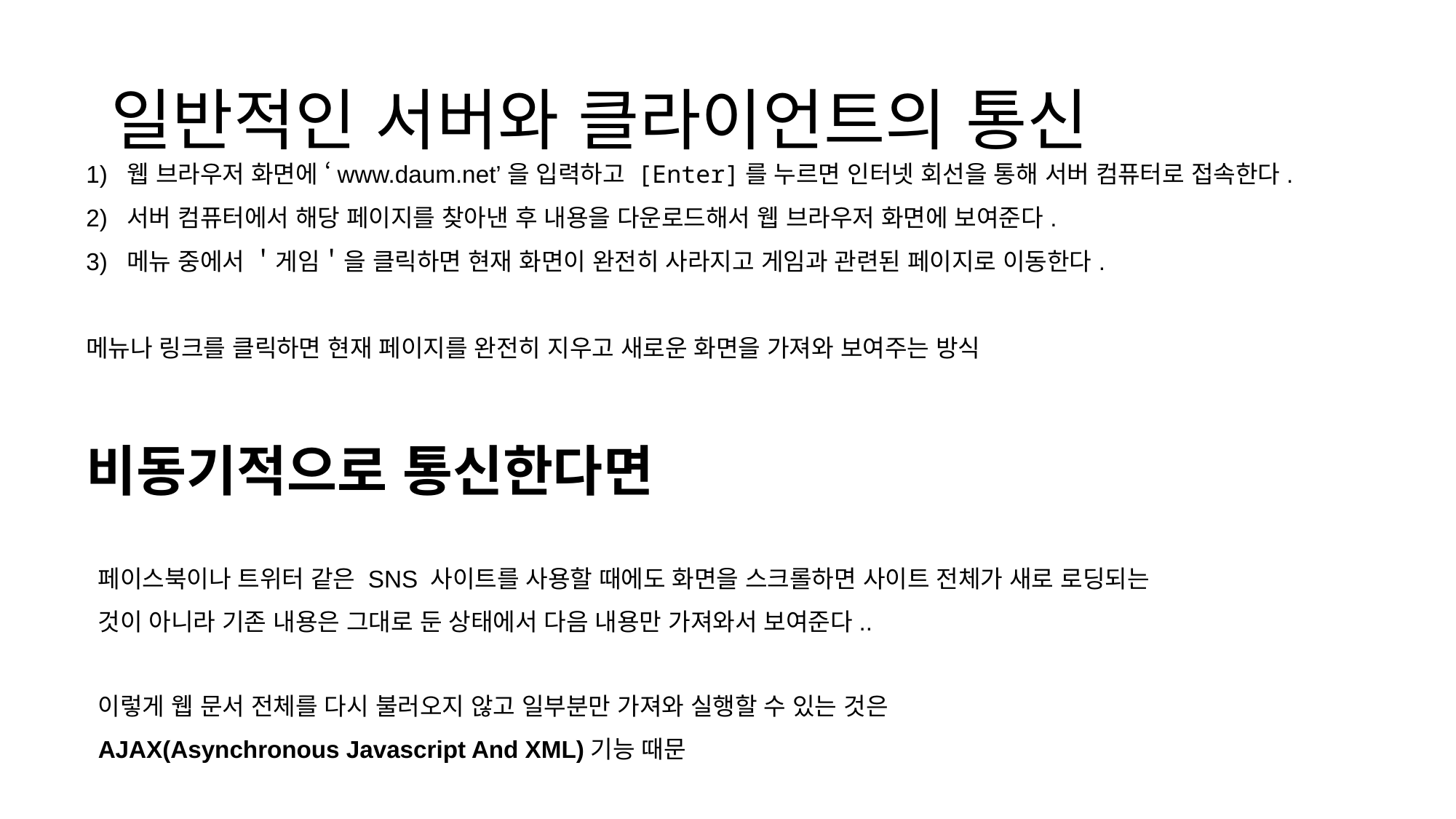

# 일반적인 서버와 클라이언트의 통신
웹 브라우저 화면에 ‘www.daum.net’을 입력하고 [Enter]를 누르면 인터넷 회선을 통해 서버 컴퓨터로 접속한다.
서버 컴퓨터에서 해당 페이지를 찾아낸 후 내용을 다운로드해서 웹 브라우저 화면에 보여준다.
메뉴 중에서 ＇게임＇을 클릭하면 현재 화면이 완전히 사라지고 게임과 관련된 페이지로 이동한다.

메뉴나 링크를 클릭하면 현재 페이지를 완전히 지우고 새로운 화면을 가져와 보여주는 방식
비동기적으로 통신한다면
페이스북이나 트위터 같은 SNS 사이트를 사용할 때에도 화면을 스크롤하면 사이트 전체가 새로 로딩되는 것이 아니라 기존 내용은 그대로 둔 상태에서 다음 내용만 가져와서 보여준다..
이렇게 웹 문서 전체를 다시 불러오지 않고 일부분만 가져와 실행할 수 있는 것은 AJAX(Asynchronous Javascript And XML)기능 때문